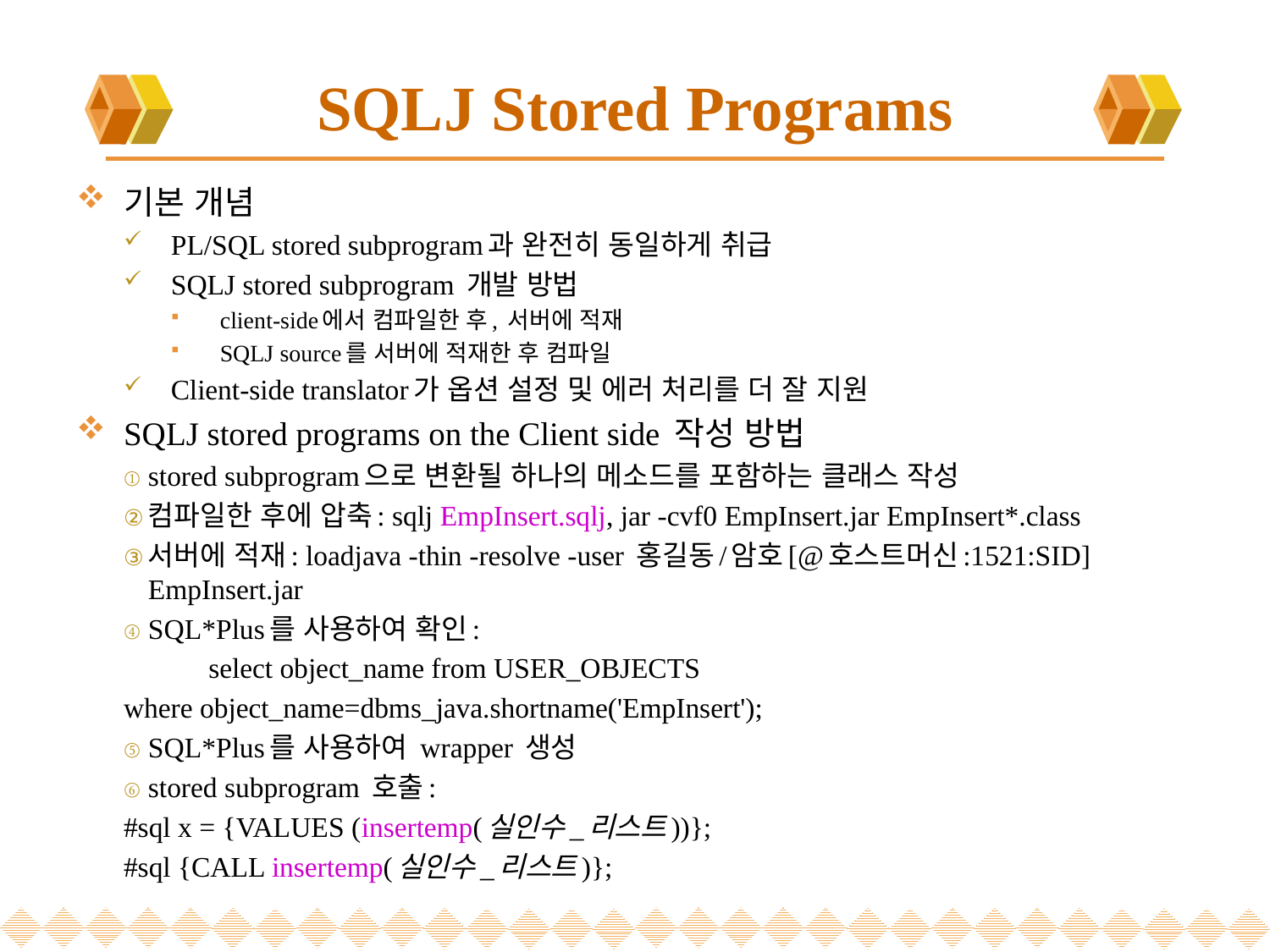

# SQLJ Stored Programs
기본 개념
PL/SQL stored subprogram과 완전히 동일하게 취급
SQLJ stored subprogram 개발 방법
client-side에서 컴파일한 후, 서버에 적재
SQLJ source를 서버에 적재한 후 컴파일
Client-side translator가 옵션 설정 및 에러 처리를 더 잘 지원
SQLJ stored programs on the Client side 작성 방법
stored subprogram으로 변환될 하나의 메소드를 포함하는 클래스 작성
컴파일한 후에 압축: sqlj EmpInsert.sqlj, jar -cvf0 EmpInsert.jar EmpInsert*.class
서버에 적재: loadjava -thin -resolve -user 홍길동/암호[@호스트머신:1521:SID] EmpInsert.jar
SQL*Plus를 사용하여 확인:
    	select object_name from USER_OBJECTS
	where object_name=dbms_java.shortname('EmpInsert');
SQL*Plus를 사용하여 wrapper 생성
stored subprogram 호출:
	#sql x = {VALUES (insertemp(실인수_리스트))};
	#sql {CALL insertemp(실인수_리스트)};